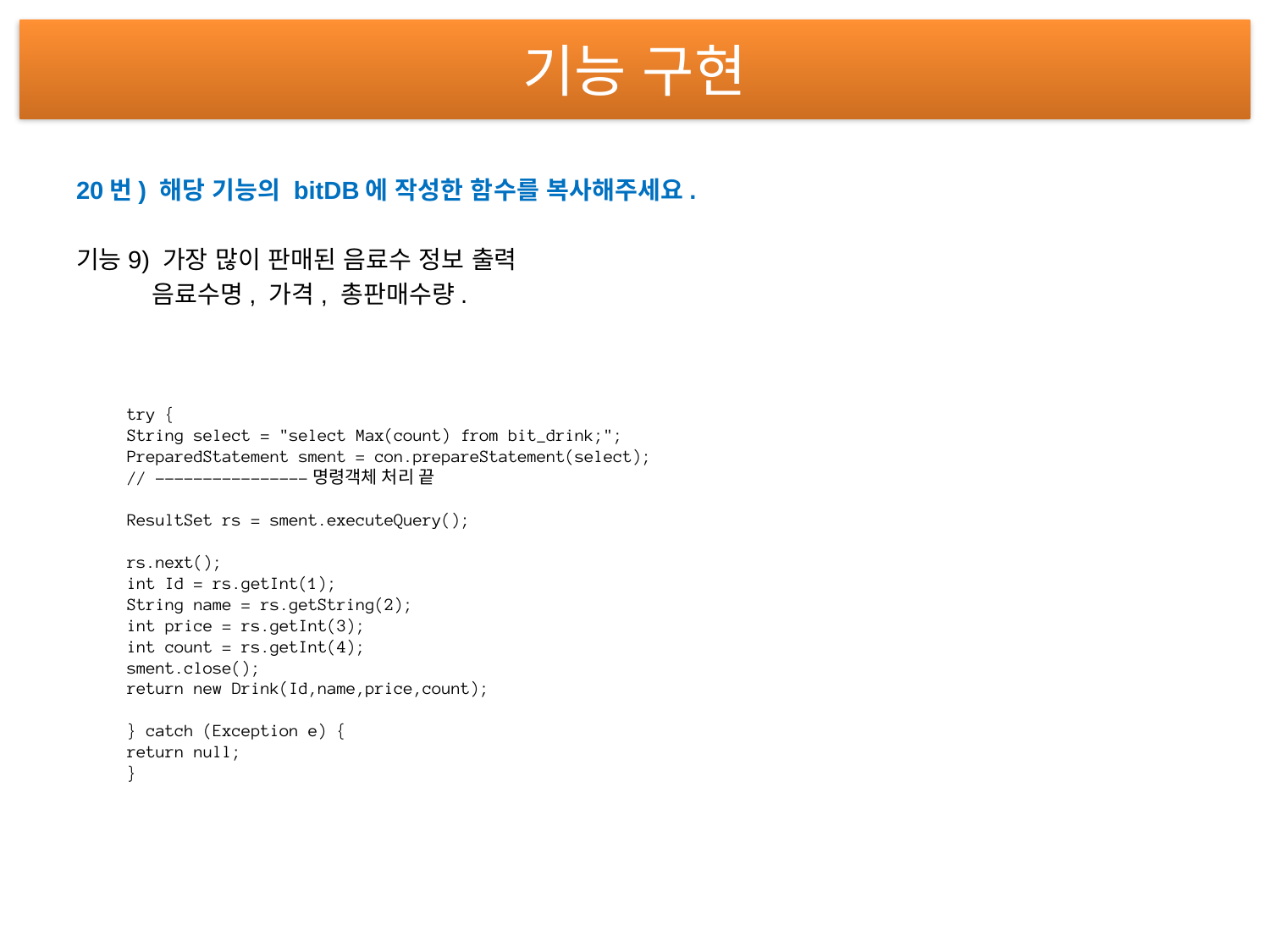

# 기능 구현
20번) 해당 기능의 bitDB에 작성한 함수를 복사해주세요.

기능9) 가장 많이 판매된 음료수 정보 출력
          음료수명, 가격, 총판매수량.
try {
String select = "select Max(count) from bit_drink;";
PreparedStatement sment = con.prepareStatement(select);
// ----------------명령객체 처리 끝

ResultSet rs = sment.executeQuery();

rs.next();
int Id = rs.getInt(1);
String name = rs.getString(2);
int price = rs.getInt(3);
int count = rs.getInt(4);
sment.close();
return new Drink(Id,name,price,count);

} catch (Exception e) {
return null;
}